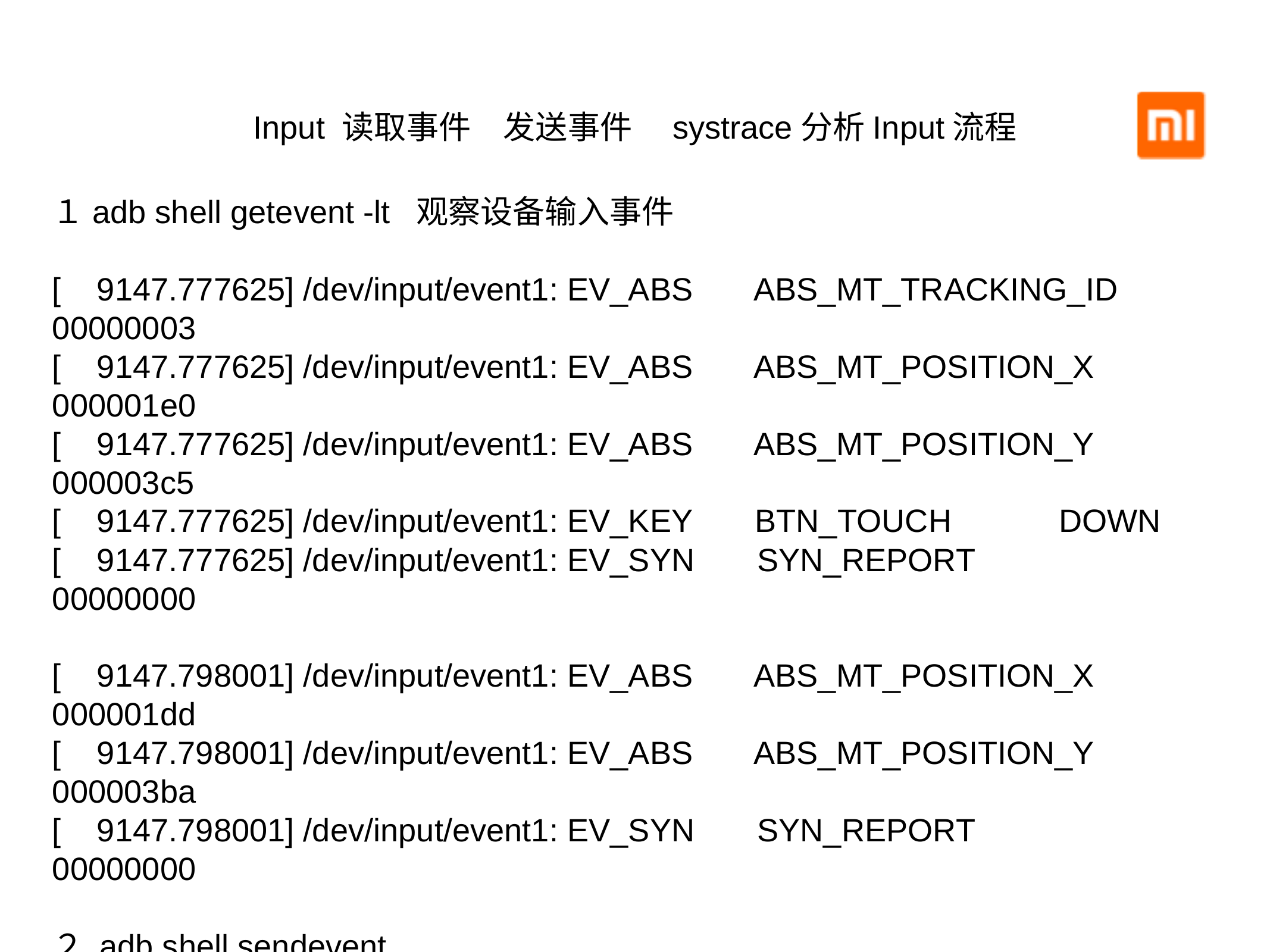

Input 读取事件　发送事件　systrace分析Input流程
１adb shell getevent -lt  观察设备输入事件

[    9147.777625] /dev/input/event1: EV_ABS       ABS_MT_TRACKING_ID   00000003
[    9147.777625] /dev/input/event1: EV_ABS       ABS_MT_POSITION_X    000001e0
[    9147.777625] /dev/input/event1: EV_ABS       ABS_MT_POSITION_Y    000003c5
[    9147.777625] /dev/input/event1: EV_KEY       BTN_TOUCH            DOWN
[    9147.777625] /dev/input/event1: EV_SYN       SYN_REPORT           00000000

[    9147.798001] /dev/input/event1: EV_ABS       ABS_MT_POSITION_X    000001dd
[    9147.798001] /dev/input/event1: EV_ABS       ABS_MT_POSITION_Y    000003ba
[    9147.798001] /dev/input/event1: EV_SYN       SYN_REPORT           00000000

２ adb shell sendevent

　目前发现该命令不能使用，有会用的小伙伴求指教 ！！！！

3 adb shell input 模拟事件
　　这个命令使用调用InputDispatche.injectInputEvent方法向InboundQueue添加事件